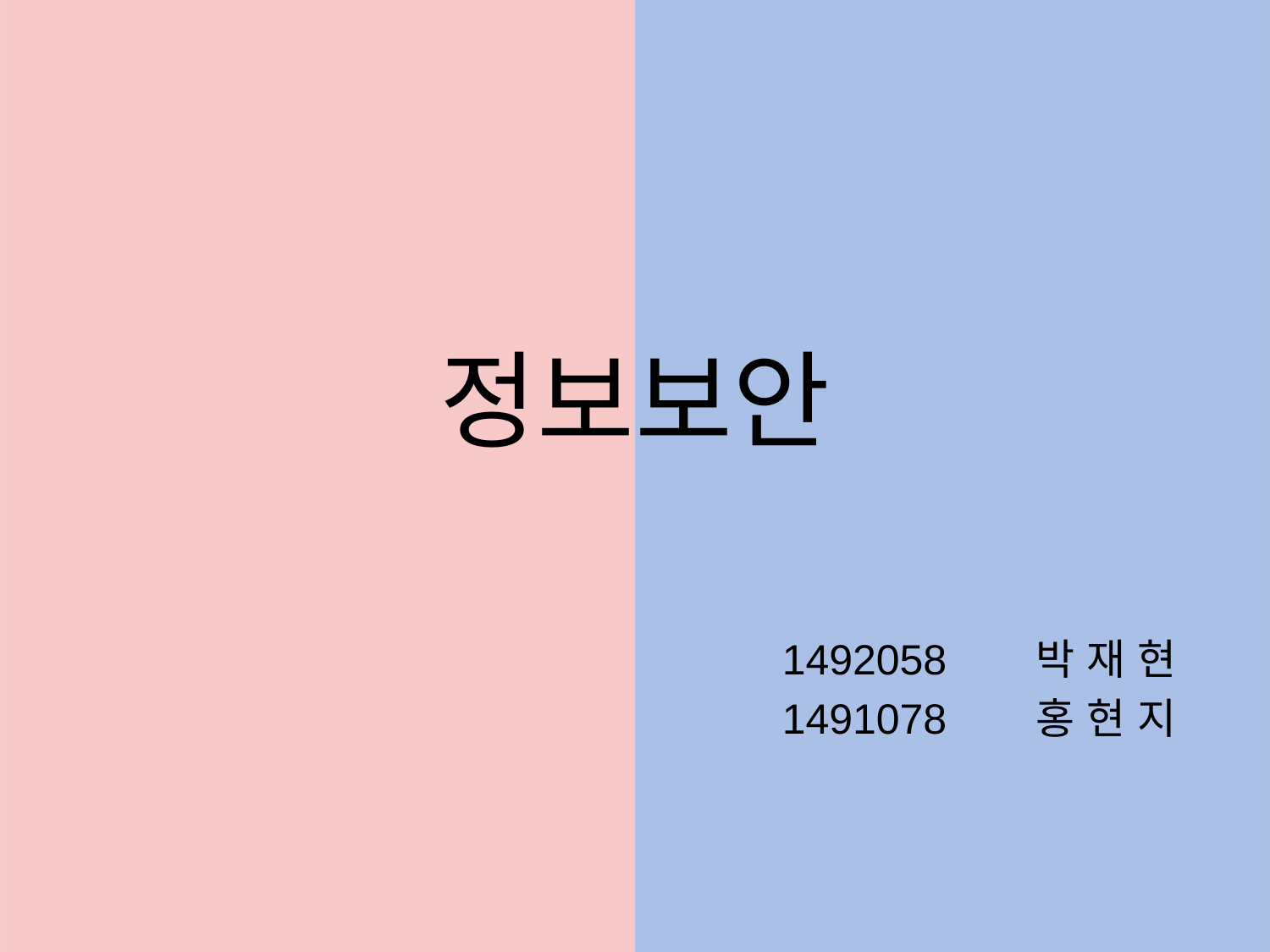

# 정보보안
1492058	박 재 현
1491078	홍 현 지